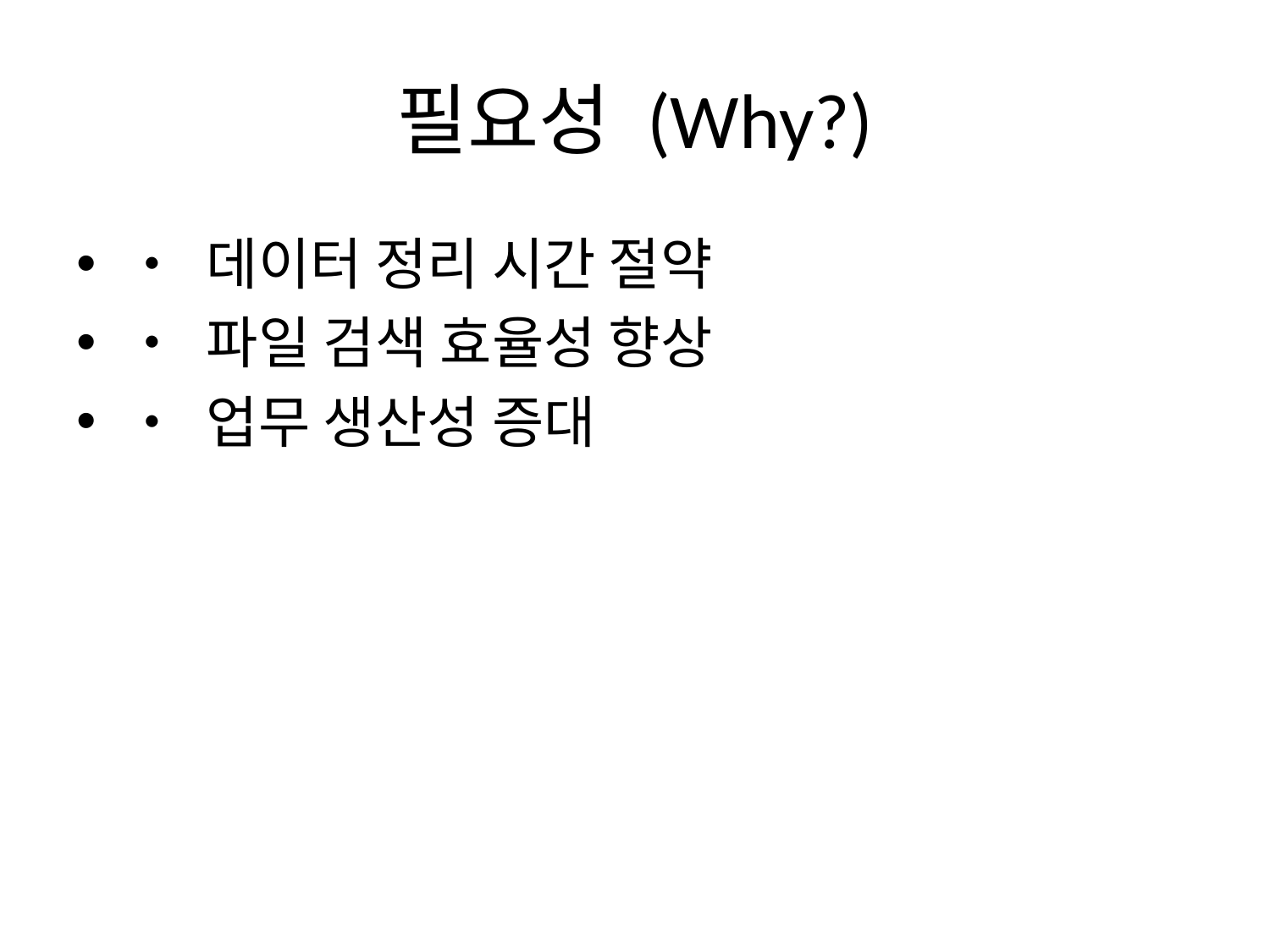

# 필요성 (Why?)
• 데이터 정리 시간 절약
• 파일 검색 효율성 향상
• 업무 생산성 증대